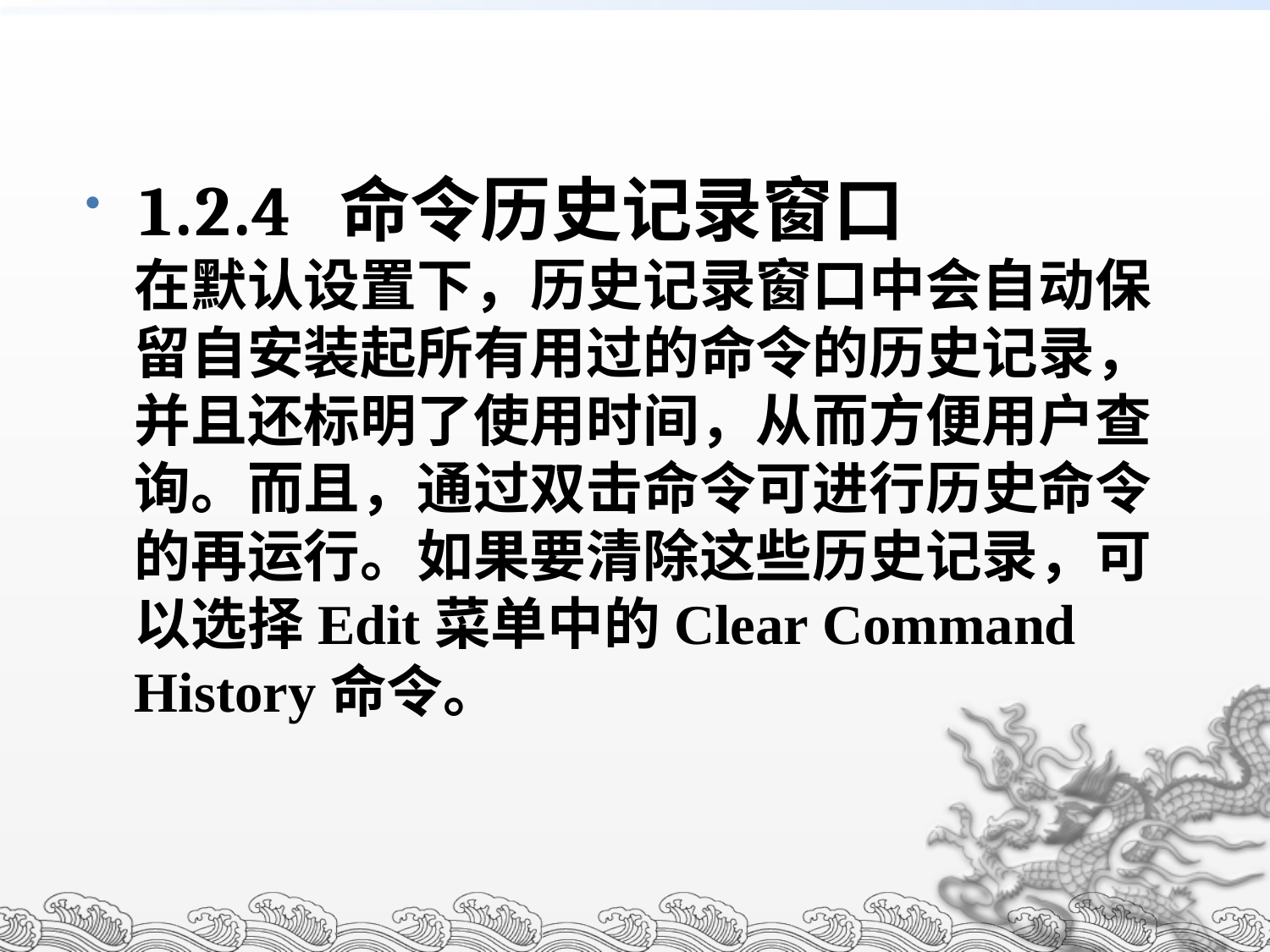

1.2.4  命令历史记录窗口
在默认设置下，历史记录窗口中会自动保留自安装起所有用过的命令的历史记录，并且还标明了使用时间，从而方便用户查询。而且，通过双击命令可进行历史命令的再运行。如果要清除这些历史记录，可以选择Edit菜单中的Clear Command History命令。